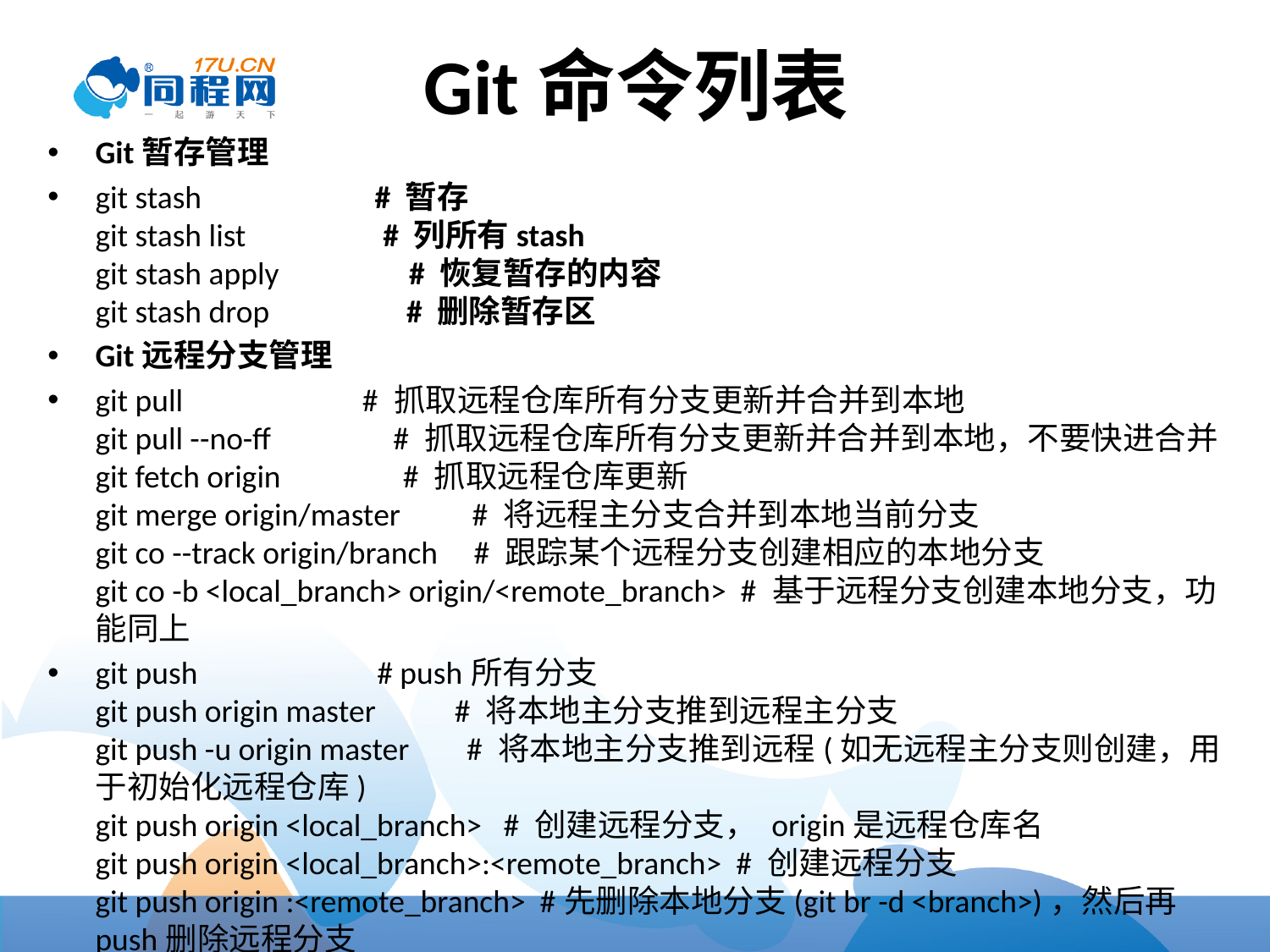

# Git命令列表
Git暂存管理
git stash                        # 暂存
git stash list                   # 列所有stash
git stash apply                  # 恢复暂存的内容
git stash drop                   # 删除暂存区
Git远程分支管理
git pull                         # 抓取远程仓库所有分支更新并合并到本地
git pull --no-ff                 # 抓取远程仓库所有分支更新并合并到本地，不要快进合并
git fetch origin                 # 抓取远程仓库更新
git merge origin/master          # 将远程主分支合并到本地当前分支
git co --track origin/branch     # 跟踪某个远程分支创建相应的本地分支
git co -b <local_branch> origin/<remote_branch>  # 基于远程分支创建本地分支，功能同上
git push                         # push所有分支
git push origin master           # 将本地主分支推到远程主分支
git push -u origin master        # 将本地主分支推到远程(如无远程主分支则创建，用于初始化远程仓库)
git push origin <local_branch>   # 创建远程分支， origin是远程仓库名
git push origin <local_branch>:<remote_branch>  # 创建远程分支
git push origin :<remote_branch>  #先删除本地分支(git br -d <branch>)，然后再push删除远程分支